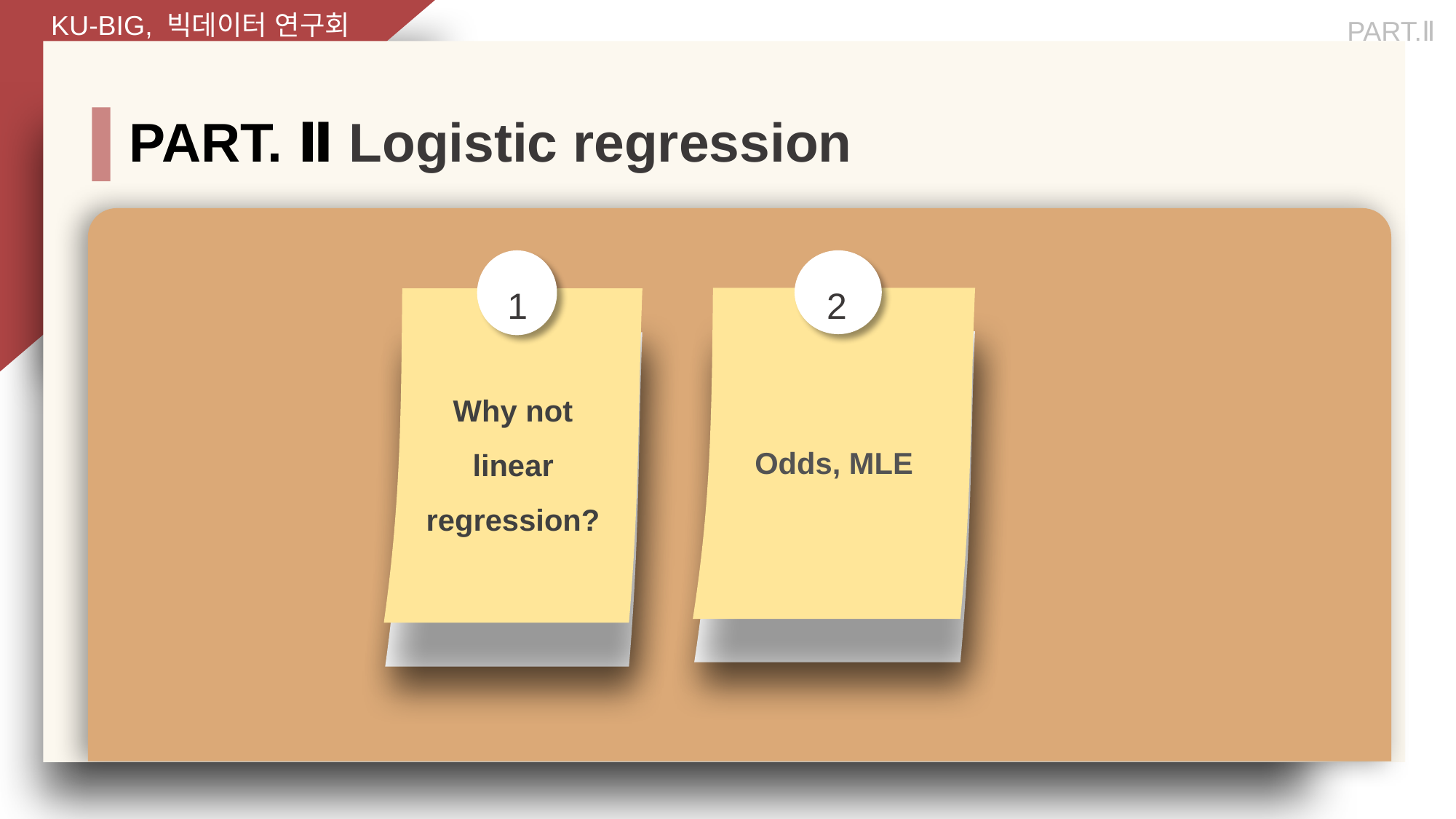

PART.Ⅱ
# PART. Ⅱ Logistic regression

1
Why not linear regression?

CONTENTS A
컨텐츠에 대한 내용을
적어요

Enjoy your stylish business and campus life with BIZCAM

2
Odds, MLE

CONTENTS A
컨텐츠에 대한 내용을
적어요

Enjoy your stylish business and campus life with BIZCAM